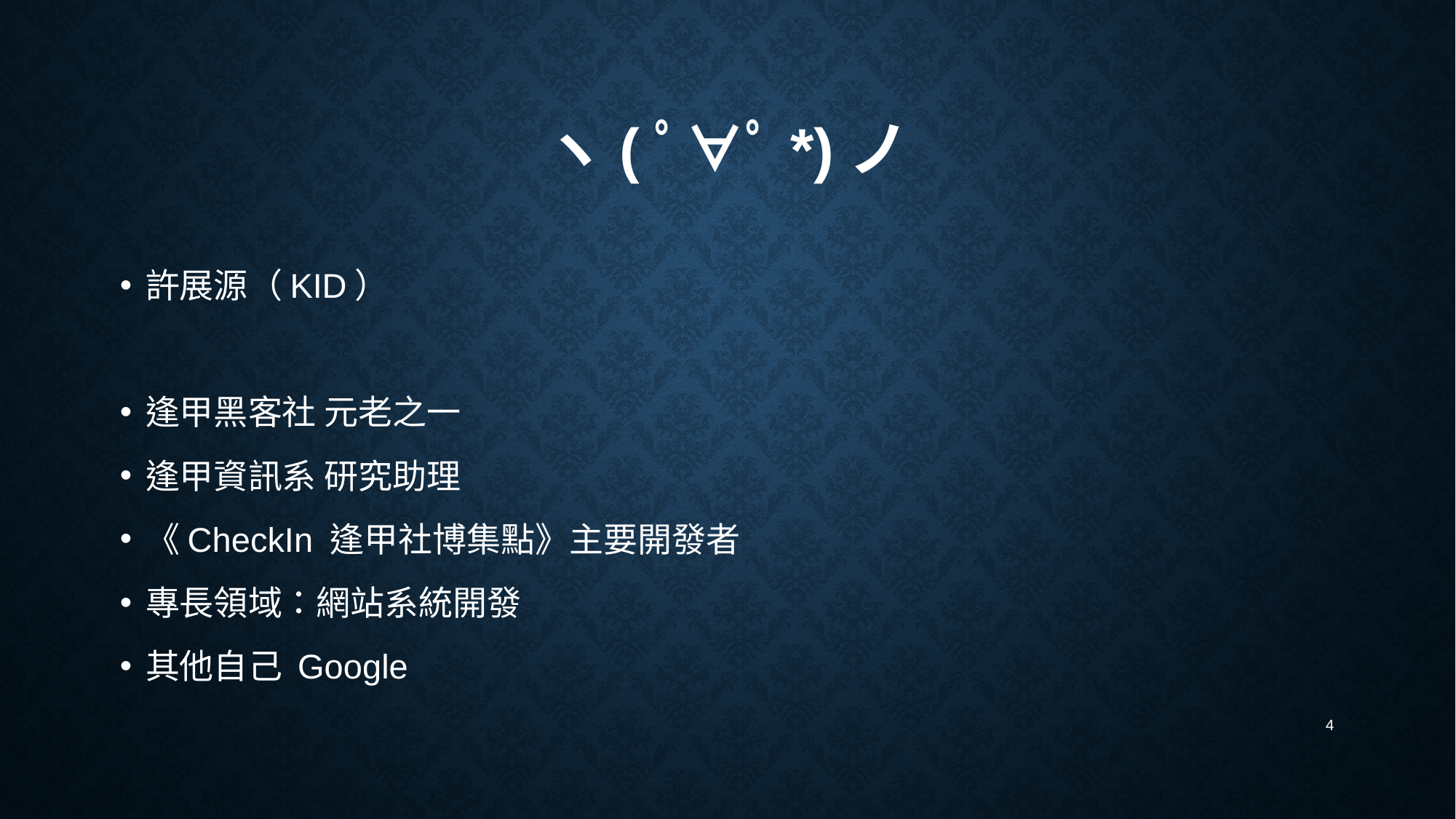

# ヽ(ﾟ∀ﾟ*)ノ
許展源（KID）

逢甲黑客社 元老之一
逢甲資訊系 研究助理
《CheckIn 逢甲社博集點》主要開發者
專長領域：網站系統開發
其他自己 Google
4